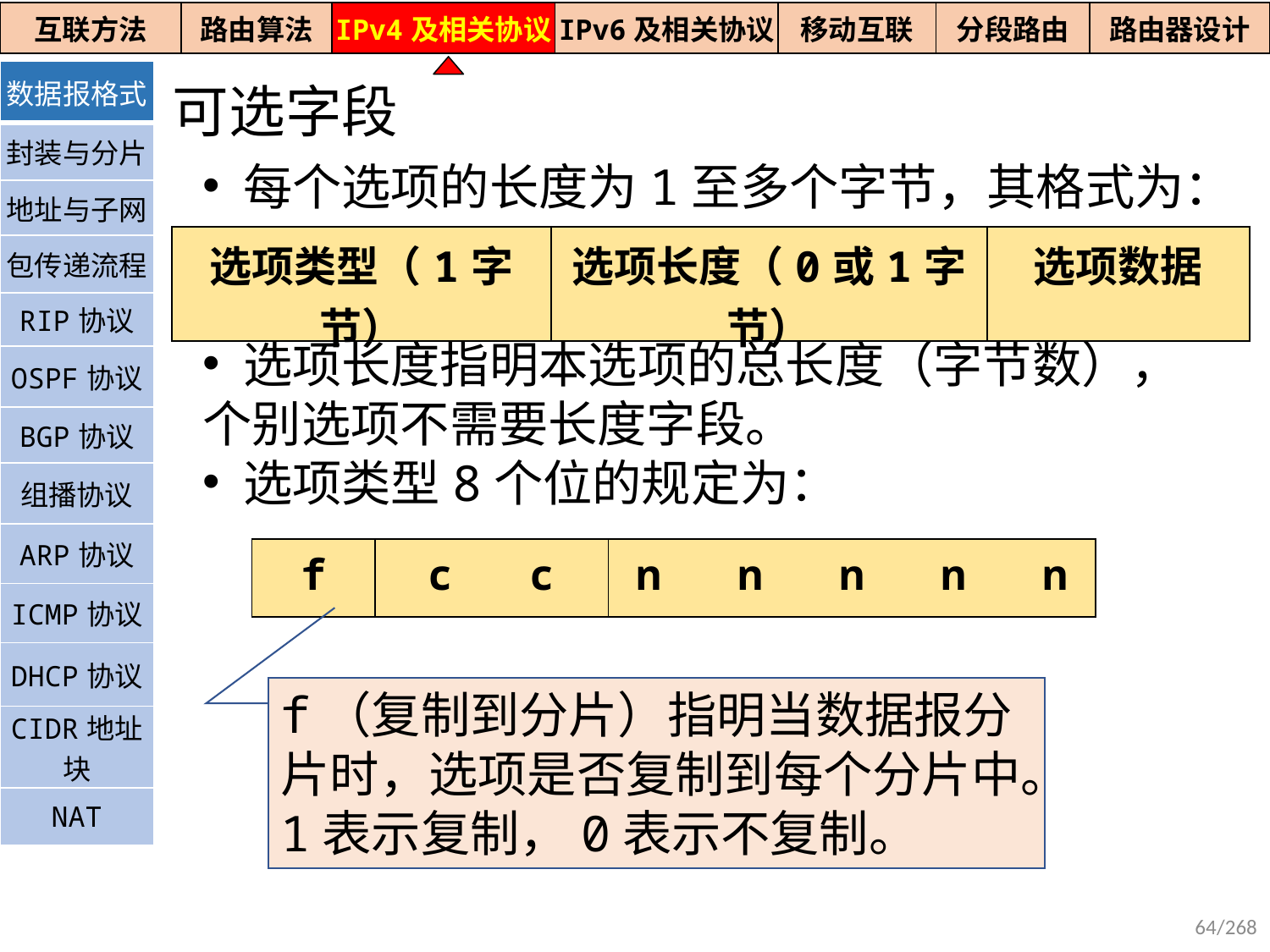

| 互联方法 | 路由算法 | IPv4及相关协议 | IPv6及相关协议 | 移动互联 | 分段路由 | 路由器设计 |
| --- | --- | --- | --- | --- | --- | --- |
# 可选字段

| 数据报格式 |
| --- |
| 封装与分片 |
| 地址与子网 |
| 包传递流程 |
| RIP协议 |
| OSPF协议 |
| BGP协议 |
| 组播协议 |
| ARP协议 |
| ICMP协议 |
| DHCP协议 |
| CIDR地址块 |
| NAT |
 每个选项的长度为1至多个字节，其格式为：

 选项长度指明本选项的总长度（字节数），个别选项不需要长度字段。
 选项类型8个位的规定为：
| 选项类型（1字节） | 选项长度（0或1字节） | 选项数据 |
| --- | --- | --- |
| f | c c | n n n n n |
| --- | --- | --- |
f（复制到分片）指明当数据报分片时，选项是否复制到每个分片中。1表示复制，0表示不复制。
64/268